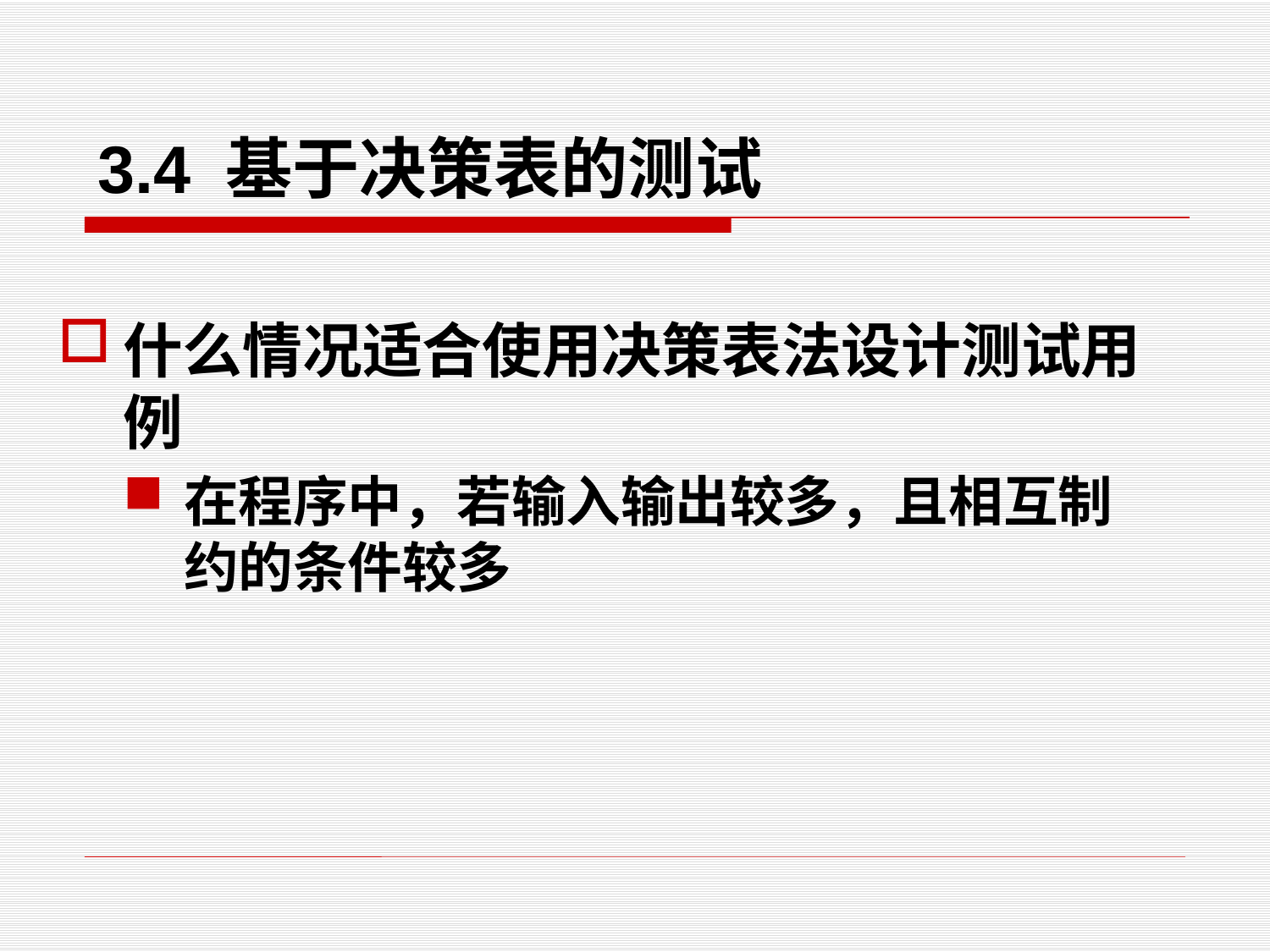

#
3.4 基于决策表的测试
什么情况适合使用决策表法设计测试用例
在程序中，若输入输出较多，且相互制约的条件较多